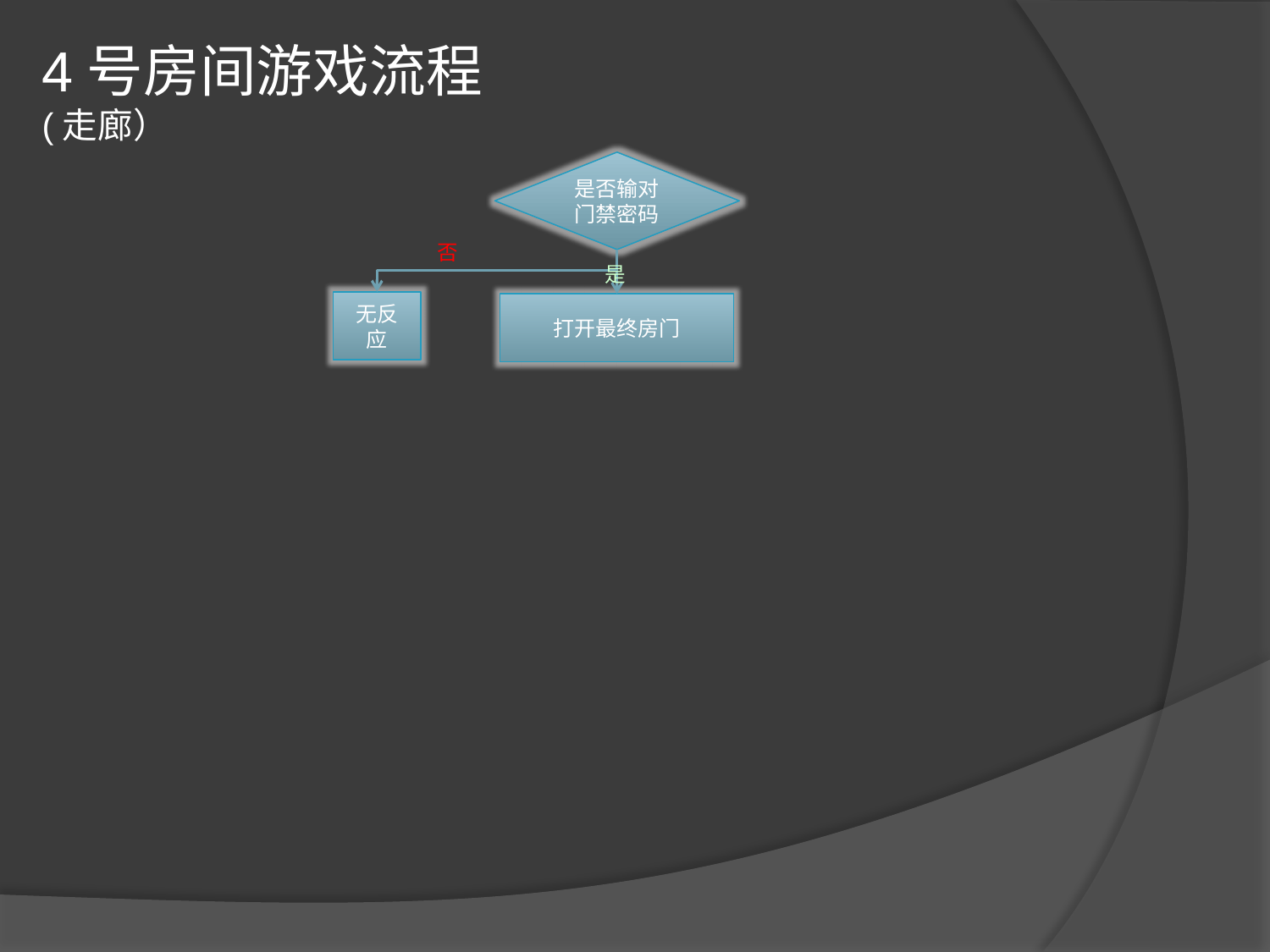

# 4号房间游戏流程 (走廊）
是否输对门禁密码
否
是
无反应
打开最终房门